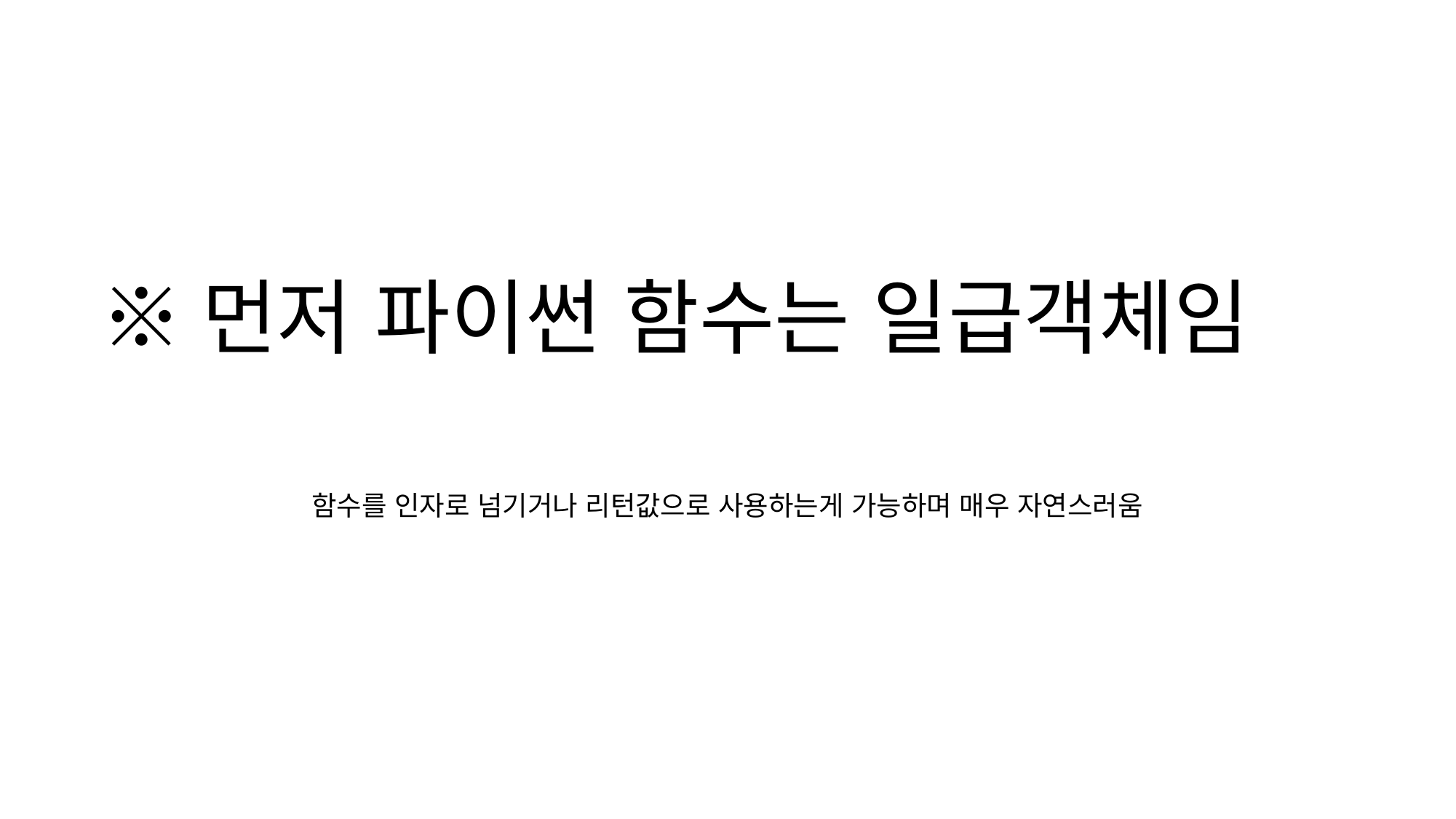

※먼저 파이썬 함수는 일급객체임
함수를 인자로 넘기거나 리턴값으로 사용하는게 가능하며 매우 자연스러움